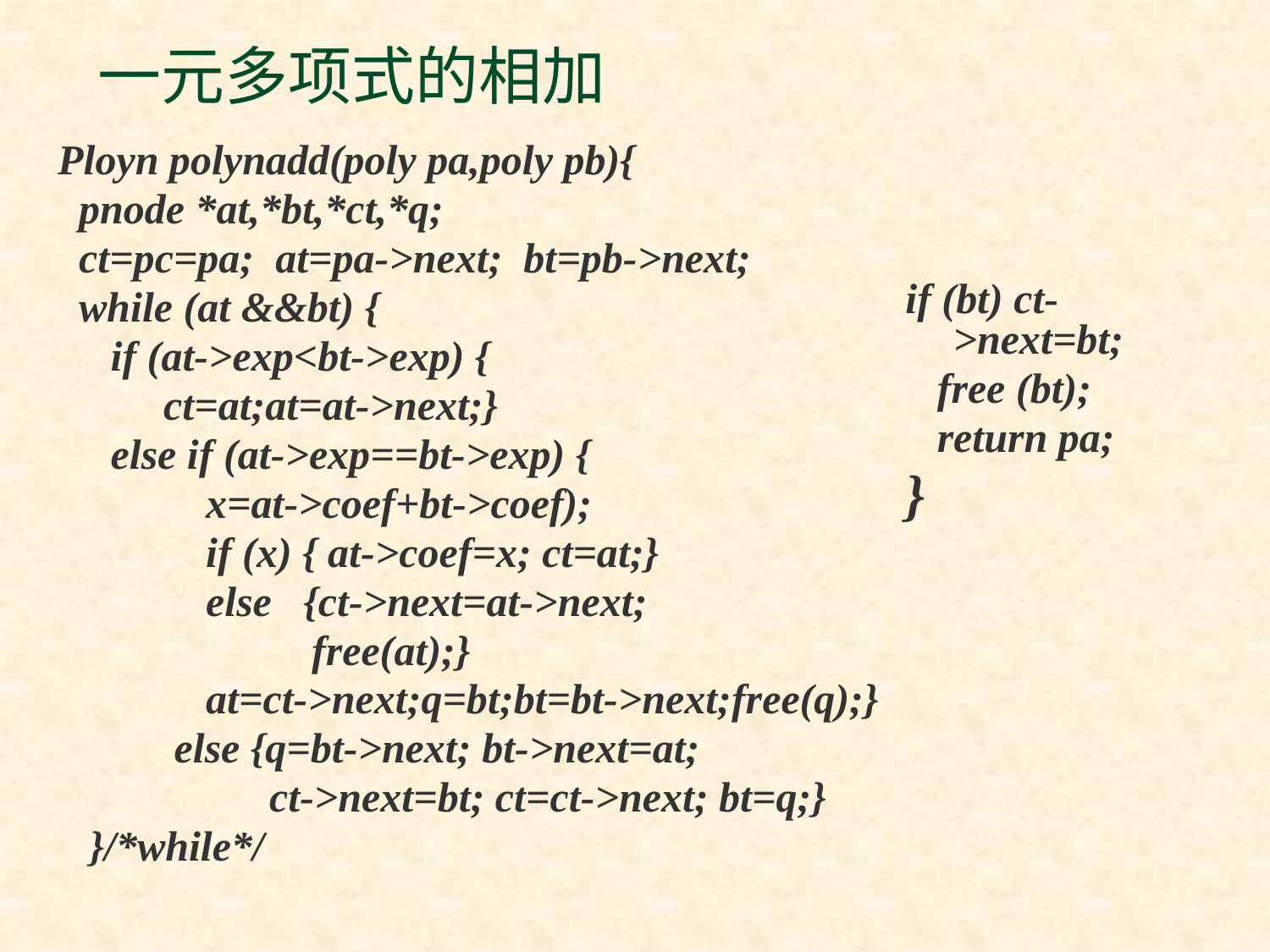

# 一元多项式的相加
Ployn polynadd(poly pa,poly pb){
  pnode *at,*bt,*ct,*q;
  ct=pc=pa;  at=pa->next;  bt=pb->next;
  while (at &&bt) {
     if (at->exp<bt->exp) {
          ct=at;at=at->next;}
     else if (at->exp==bt->exp) {
              x=at->coef+bt->coef);
              if (x) { at->coef=x; ct=at;}
              else   {ct->next=at->next;
                        free(at);}
              at=ct->next;q=bt;bt=bt->next;free(q);}
           else {q=bt->next; bt->next=at;
                    ct->next=bt; ct=ct->next; bt=q;}
   }/*while*/

if (bt) ct->next=bt;
   free (bt);
   return pa;
}